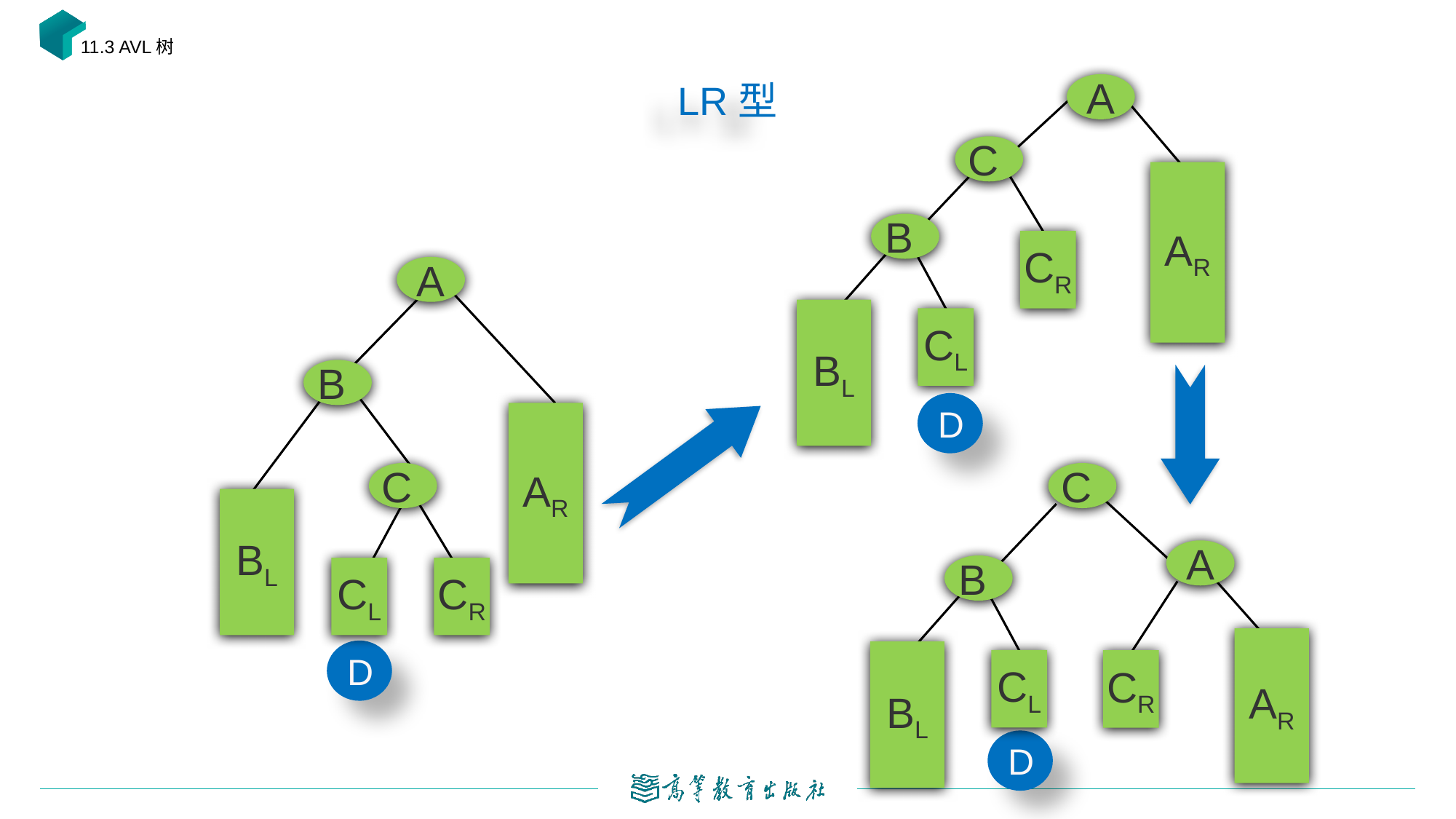

11.3 AVL树
# LR型
A

AR
C

B
CR

BL

CL
D
A

B

AR
C
BL

CL
CR

C

A

AR

B

BL
CL
D

CR
D